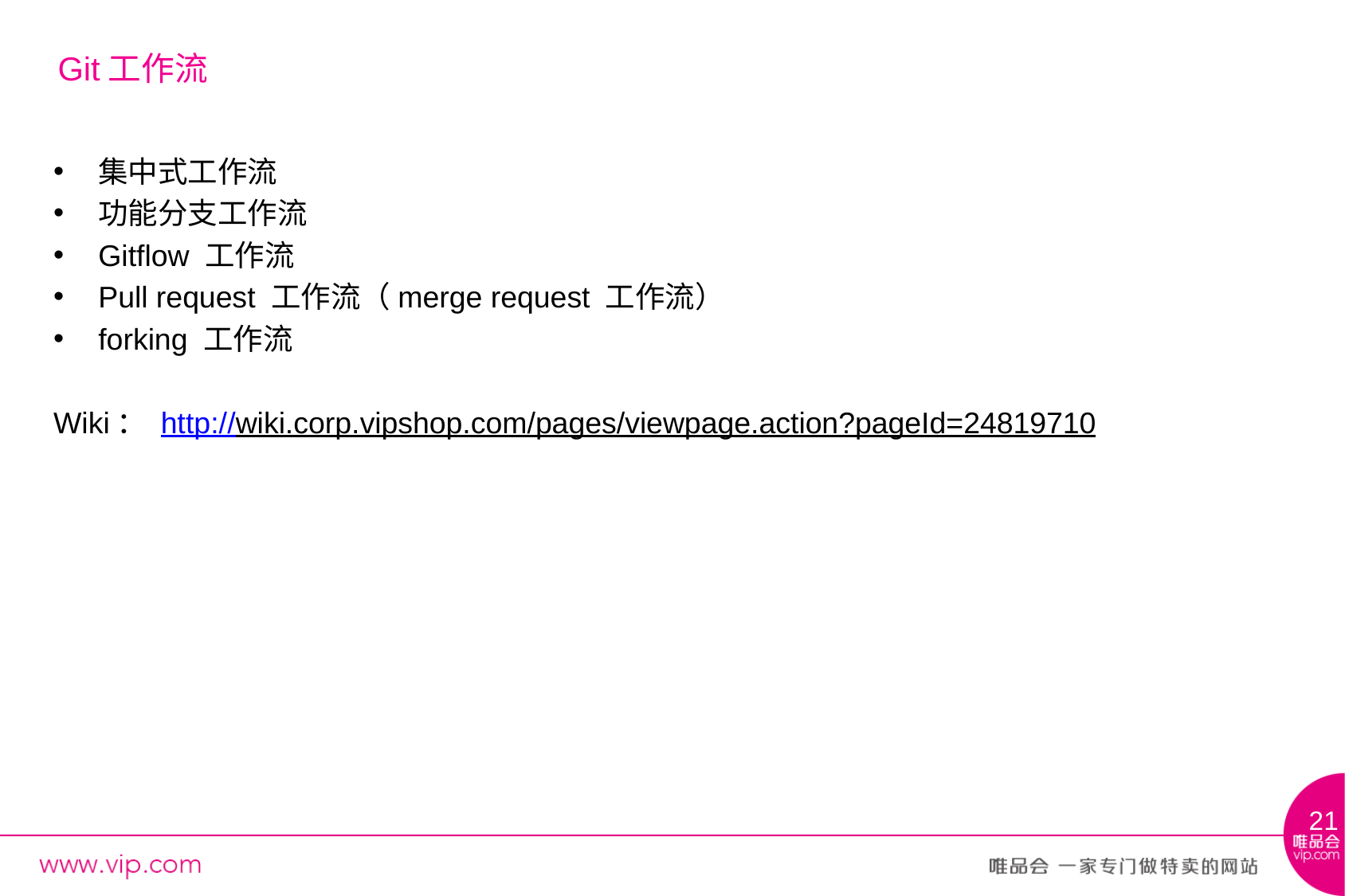

# Git工作流
集中式工作流
功能分支工作流
Gitflow 工作流
Pull request 工作流（merge request 工作流）
forking 工作流

Wiki： http://wiki.corp.vipshop.com/pages/viewpage.action?pageId=24819710